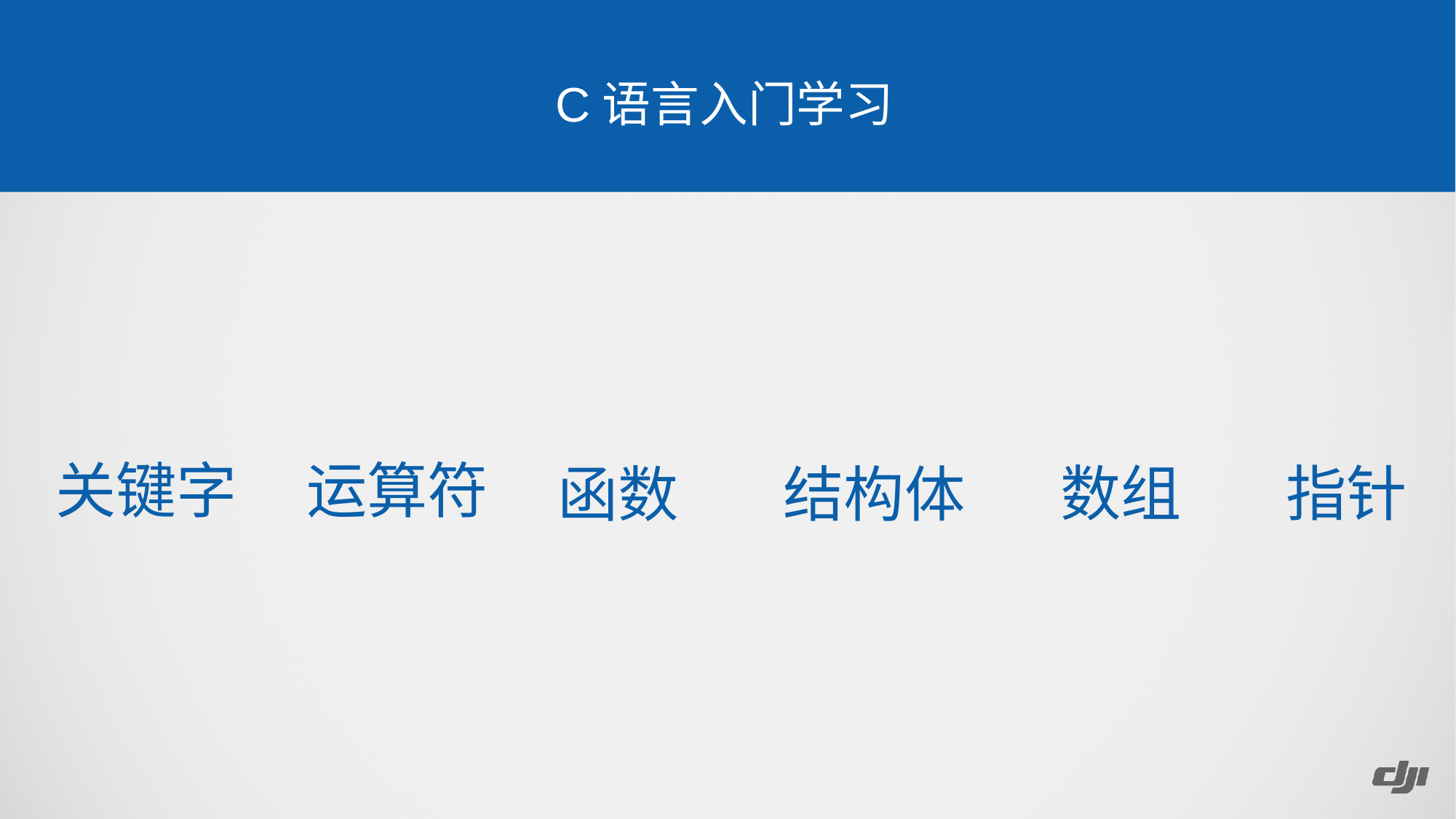

C语言入门学习
关键字
运算符
数组
指针
函数
结构体